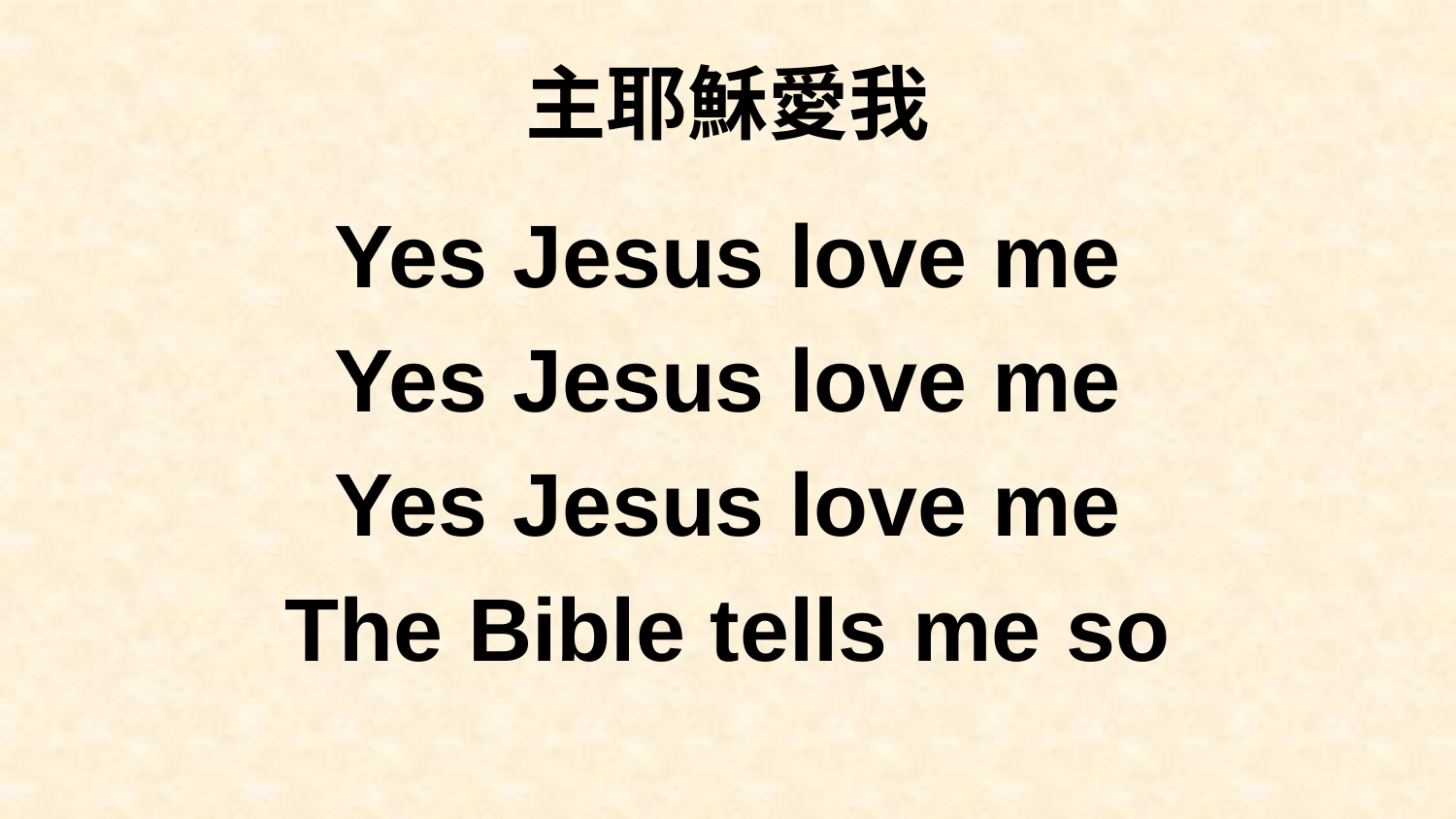

# 主耶穌愛我
Yes Jesus love me
Yes Jesus love me
Yes Jesus love me
The Bible tells me so